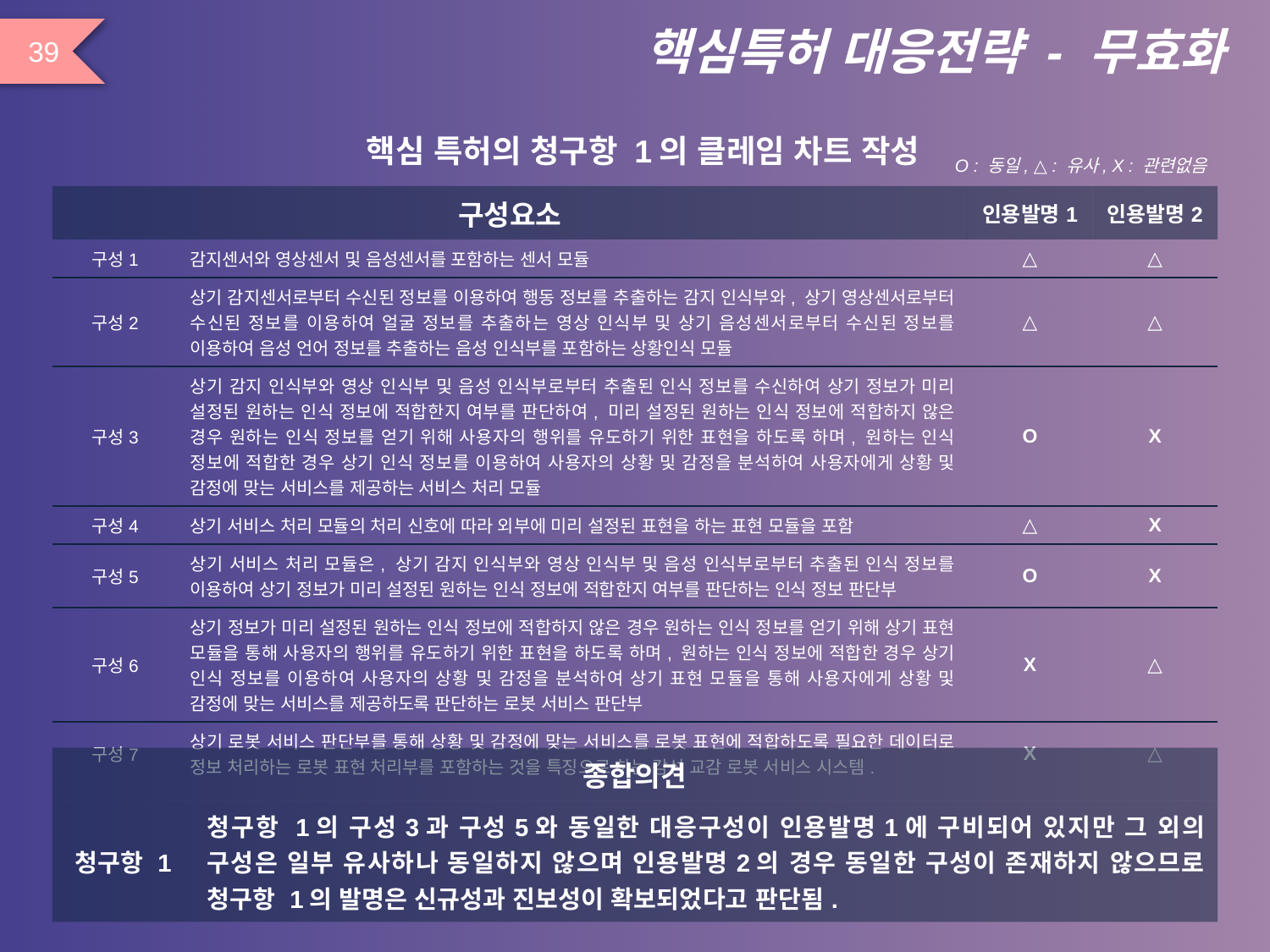

# 핵심특허 대응전략 - 무효화
39
 핵심 특허의 청구항 1의 클레임 차트 작성
O : 동일, △ : 유사, X : 관련없음
| 구성요소 |  | 인용발명1 | 인용발명2 |
| --- | --- | --- | --- |
| 구성1 | 감지센서와 영상센서 및 음성센서를 포함하는 센서 모듈 | △ | △ |
| 구성2 | 상기 감지센서로부터 수신된 정보를 이용하여 행동 정보를 추출하는 감지 인식부와, 상기 영상센서로부터 수신된 정보를 이용하여 얼굴 정보를 추출하는 영상 인식부 및 상기 음성센서로부터 수신된 정보를 이용하여 음성 언어 정보를 추출하는 음성 인식부를 포함하는 상황인식 모듈 | △ | △ |
| 구성3 | 상기 감지 인식부와 영상 인식부 및 음성 인식부로부터 추출된 인식 정보를 수신하여 상기 정보가 미리 설정된 원하는 인식 정보에 적합한지 여부를 판단하여, 미리 설정된 원하는 인식 정보에 적합하지 않은 경우 원하는 인식 정보를 얻기 위해 사용자의 행위를 유도하기 위한 표현을 하도록 하며, 원하는 인식 정보에 적합한 경우 상기 인식 정보를 이용하여 사용자의 상황 및 감정을 분석하여 사용자에게 상황 및 감정에 맞는 서비스를 제공하는 서비스 처리 모듈 | O | X |
| 구성4 | 상기 서비스 처리 모듈의 처리 신호에 따라 외부에 미리 설정된 표현을 하는 표현 모듈을 포함 | △ | X |
| 구성5 | 상기 서비스 처리 모듈은, 상기 감지 인식부와 영상 인식부 및 음성 인식부로부터 추출된 인식 정보를 이용하여 상기 정보가 미리 설정된 원하는 인식 정보에 적합한지 여부를 판단하는 인식 정보 판단부 | O | X |
| 구성6 | 상기 정보가 미리 설정된 원하는 인식 정보에 적합하지 않은 경우 원하는 인식 정보를 얻기 위해 상기 표현 모듈을 통해 사용자의 행위를 유도하기 위한 표현을 하도록 하며, 원하는 인식 정보에 적합한 경우 상기 인식 정보를 이용하여 사용자의 상황 및 감정을 분석하여 상기 표현 모듈을 통해 사용자에게 상황 및 감정에 맞는 서비스를 제공하도록 판단하는 로봇 서비스 판단부 | X | △ |
| 구성7 | 상기 로봇 서비스 판단부를 통해 상황 및 감정에 맞는 서비스를 로봇 표현에 적합하도록 필요한 데이터로 정보 처리하는 로봇 표현 처리부를 포함하는 것을 특징으로 하는 감성 교감 로봇 서비스 시스템. | X | △ |
| 종합의견 |  |
| --- | --- |
| 청구항 1 | 청구항 1의 구성3과 구성5와 동일한 대응구성이 인용발명1에 구비되어 있지만 그 외의 구성은 일부 유사하나 동일하지 않으며 인용발명2의 경우 동일한 구성이 존재하지 않으므로 청구항 1의 발명은 신규성과 진보성이 확보되었다고 판단됨. |